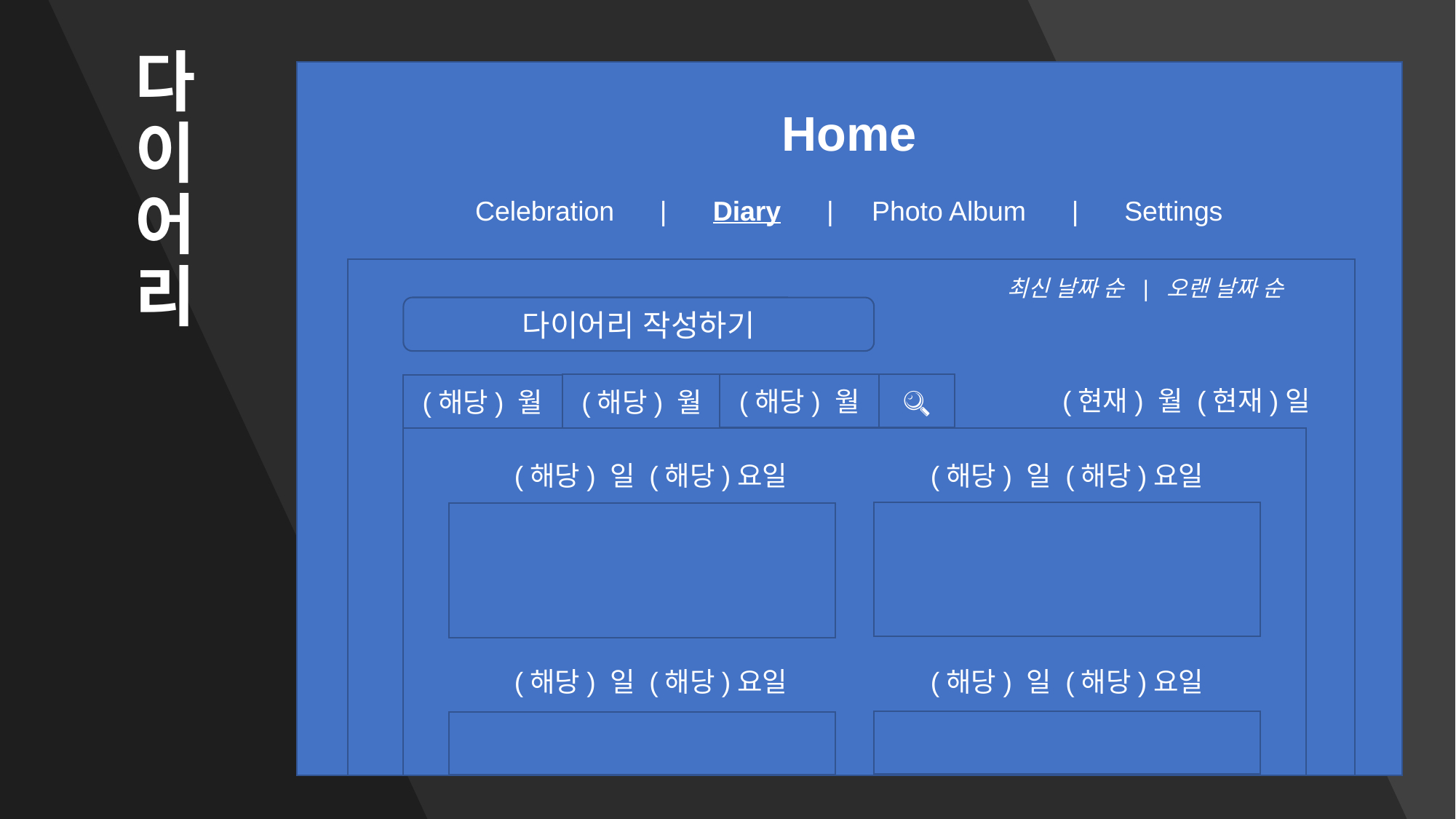

다이어리

Home

Celebration      |      Diary      |     Photo Album      |      Settings

최신 날짜 순  |  오랜 날짜 순
다이어리 작성하기
(해당) 월
🔍
(해당) 월
(해당) 월
(현재) 월 (현재)일

(해당) 일 (해당)요일
(해당) 일 (해당)요일

(해당) 일 (해당)요일
(해당) 일 (해당)요일